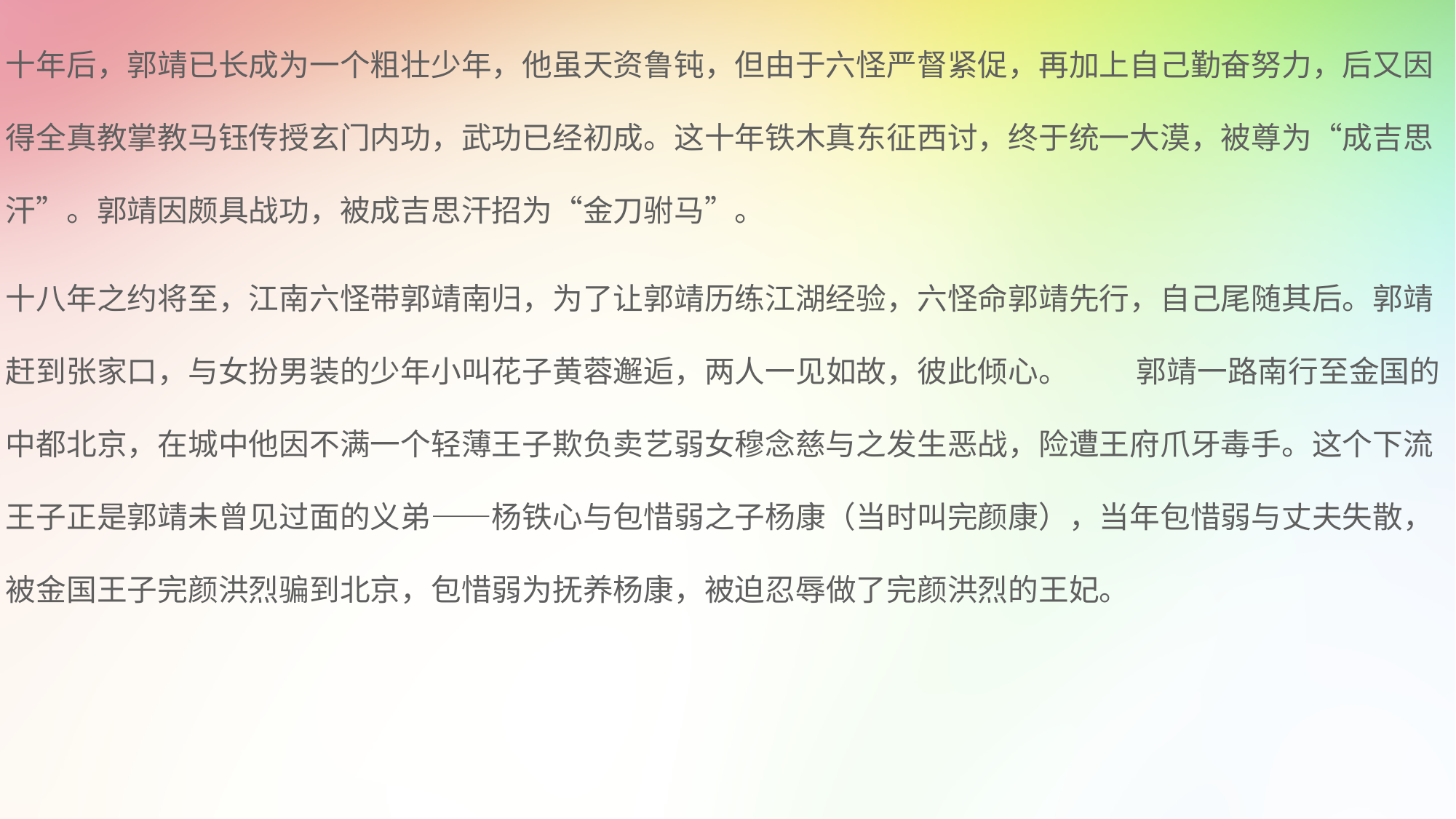

十年后，郭靖已长成为一个粗壮少年，他虽天资鲁钝，但由于六怪严督紧促，再加上自己勤奋努力，后又因得全真教掌教马钰传授玄门内功，武功已经初成。这十年铁木真东征西讨，终于统一大漠，被尊为“成吉思汗”。郭靖因颇具战功，被成吉思汗招为“金刀驸马”。
十八年之约将至，江南六怪带郭靖南归，为了让郭靖历练江湖经验，六怪命郭靖先行，自己尾随其后。郭靖赶到张家口，与女扮男装的少年小叫花子黄蓉邂逅，两人一见如故，彼此倾心。 　　郭靖一路南行至金国的中都北京，在城中他因不满一个轻薄王子欺负卖艺弱女穆念慈与之发生恶战，险遭王府爪牙毒手。这个下流王子正是郭靖未曾见过面的义弟——杨铁心与包惜弱之子杨康（当时叫完颜康），当年包惜弱与丈夫失散，被金国王子完颜洪烈骗到北京，包惜弱为抚养杨康，被迫忍辱做了完颜洪烈的王妃。

#